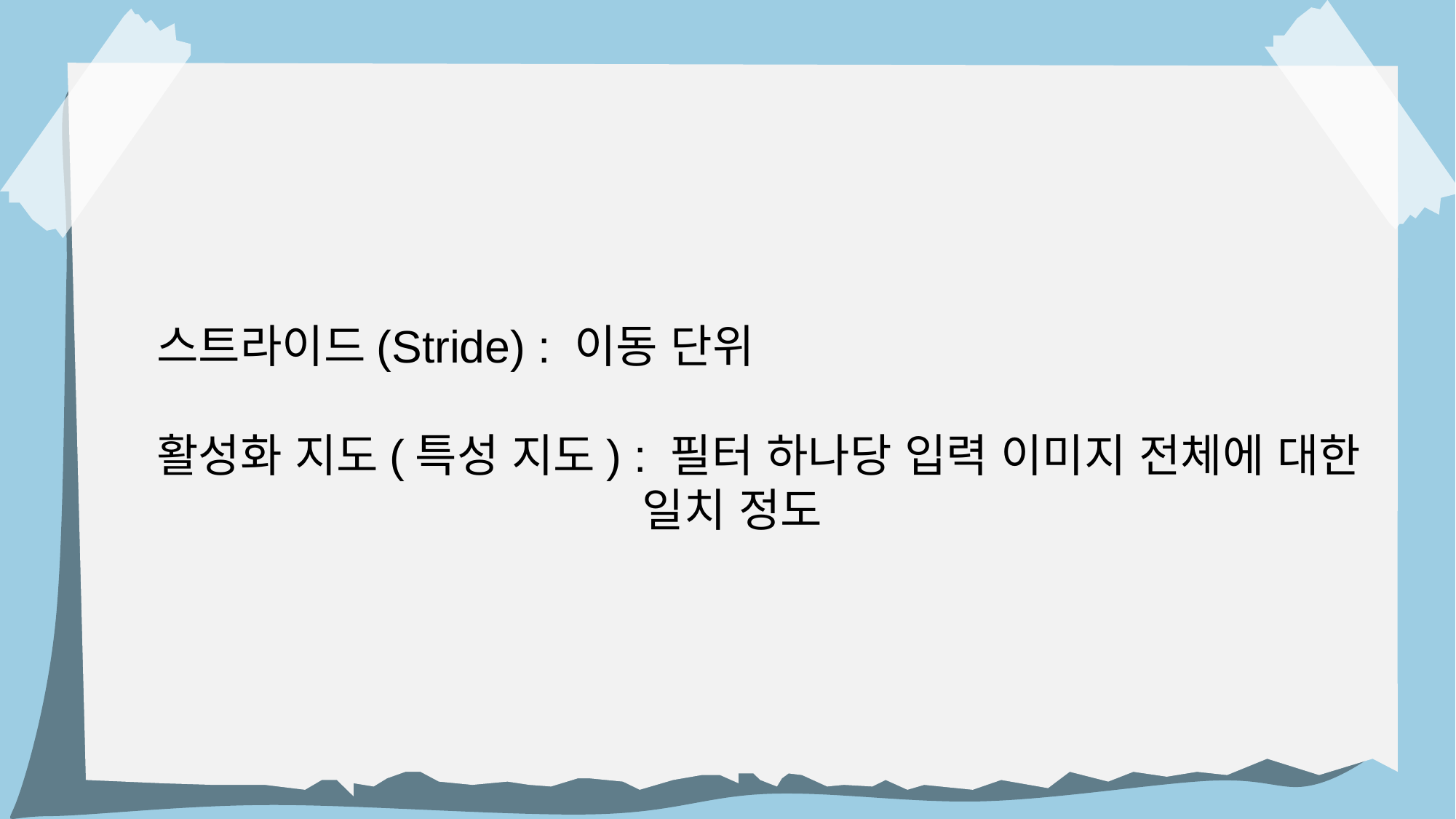

스트라이드(Stride) : 이동 단위
활성화 지도(특성 지도) : 필터 하나당 입력 이미지 전체에 대한
				   일치 정도